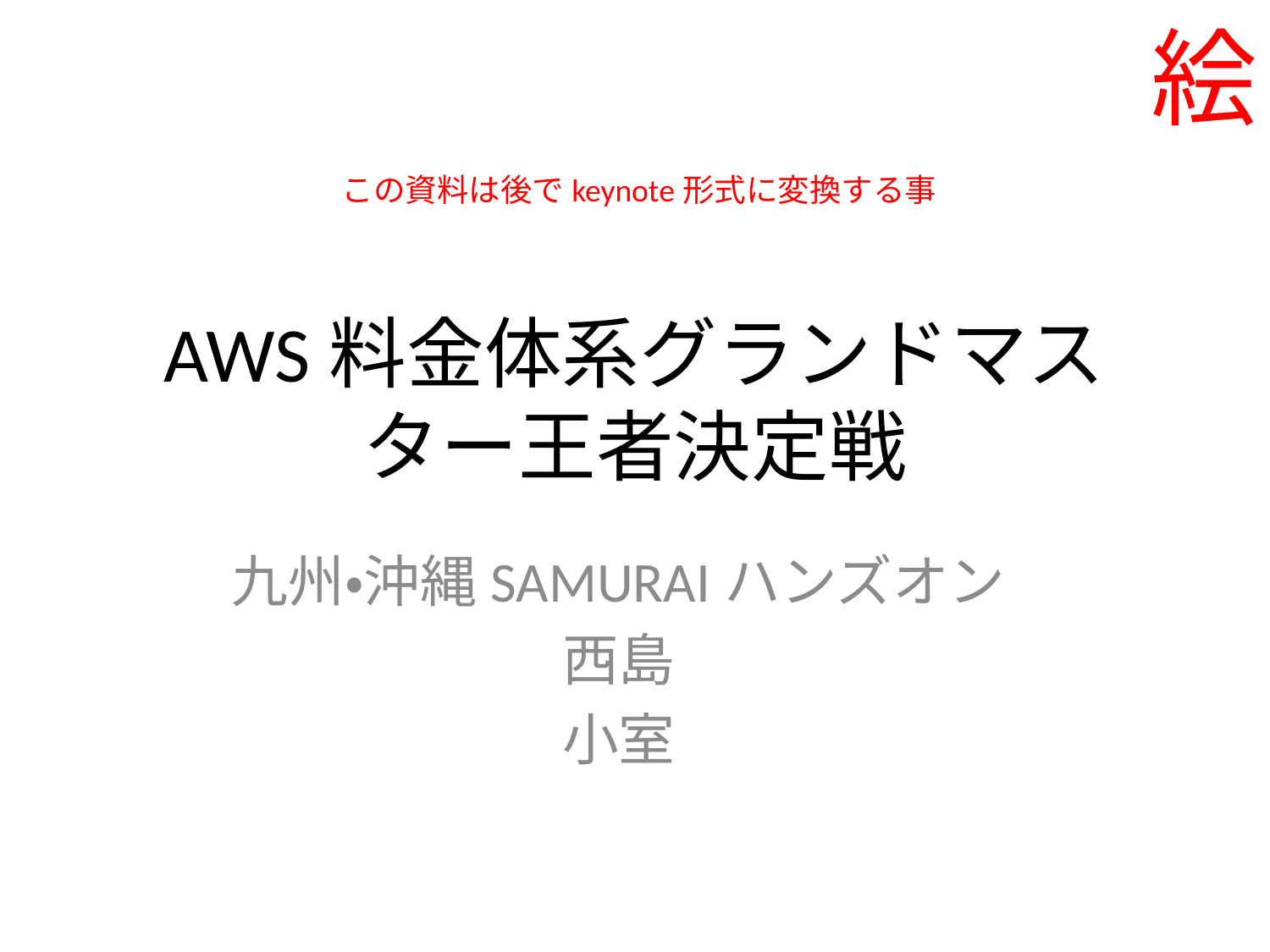

絵
この資料は後でkeynote形式に変換する事
# AWS料金体系グランドマスター王者決定戦
九州・沖縄SAMURAIハンズオン
西島
小室